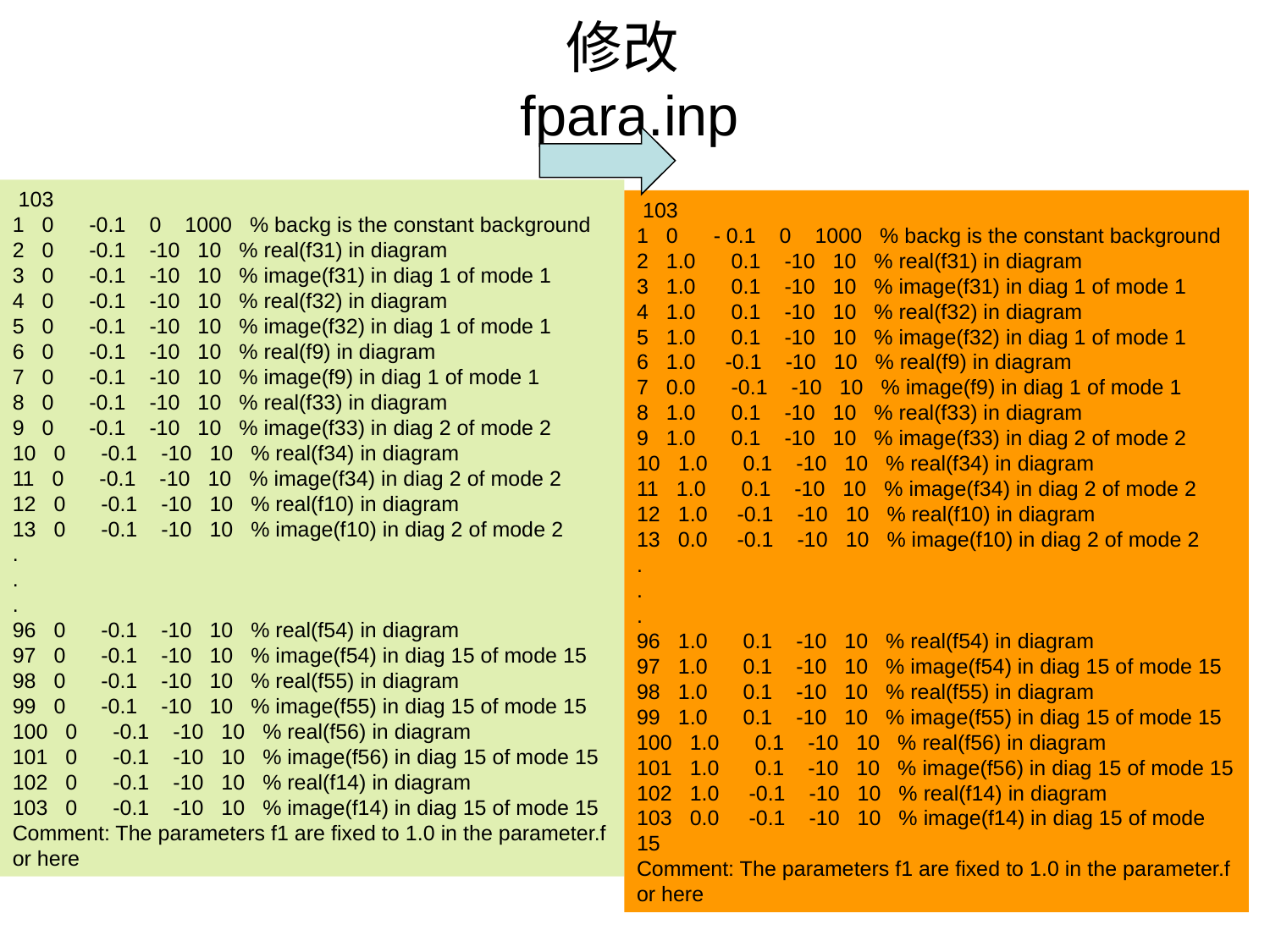

# 修改fpara.inp

 103
1   0      -0.1    0    1000   % backg is the constant background
2   0      -0.1    -10   10   % real(f31) in diagram
3   0      -0.1    -10   10   % image(f31) in diag 1 of mode 1
4   0      -0.1    -10   10   % real(f32) in diagram
5   0      -0.1    -10   10   % image(f32) in diag 1 of mode 1
6   0      -0.1    -10   10   % real(f9) in diagram
7   0      -0.1    -10   10   % image(f9) in diag 1 of mode 1
8   0      -0.1    -10   10   % real(f33) in diagram
9   0      -0.1    -10   10   % image(f33) in diag 2 of mode 2
10   0      -0.1    -10   10   % real(f34) in diagram
11   0      -0.1    -10   10   % image(f34) in diag 2 of mode 2
12   0      -0.1    -10   10   % real(f10) in diagram
13   0      -0.1    -10   10   % image(f10) in diag 2 of mode 2
.
.
.
96   0      -0.1    -10   10   % real(f54) in diagram
97   0      -0.1    -10   10   % image(f54) in diag 15 of mode 15
98   0      -0.1    -10   10   % real(f55) in diagram
99   0      -0.1    -10   10   % image(f55) in diag 15 of mode 15
100   0      -0.1    -10   10   % real(f56) in diagram
101   0      -0.1    -10   10   % image(f56) in diag 15 of mode 15
102   0      -0.1    -10   10   % real(f14) in diagram
103   0      -0.1    -10   10   % image(f14) in diag 15 of mode 15
Comment: The parameters f1 are fixed to 1.0 in the parameter.f or here
 103
1   0      - 0.1    0    1000   % backg is the constant background
2   1.0      0.1    -10   10   % real(f31) in diagram
3   1.0      0.1    -10   10   % image(f31) in diag 1 of mode 1
4   1.0      0.1    -10   10   % real(f32) in diagram
5   1.0      0.1    -10   10   % image(f32) in diag 1 of mode 1
6   1.0     -0.1    -10   10   % real(f9) in diagram
7   0.0      -0.1    -10   10   % image(f9) in diag 1 of mode 1
8   1.0      0.1    -10   10   % real(f33) in diagram
9   1.0      0.1    -10   10   % image(f33) in diag 2 of mode 2
10   1.0      0.1    -10   10   % real(f34) in diagram
11   1.0      0.1    -10   10   % image(f34) in diag 2 of mode 2
12   1.0     -0.1    -10   10   % real(f10) in diagram
13   0.0     -0.1    -10   10   % image(f10) in diag 2 of mode 2
.
.
.
96   1.0      0.1    -10   10   % real(f54) in diagram
97   1.0      0.1    -10   10   % image(f54) in diag 15 of mode 15
98   1.0      0.1    -10   10   % real(f55) in diagram
99   1.0      0.1    -10   10   % image(f55) in diag 15 of mode 15
100   1.0      0.1    -10   10   % real(f56) in diagram
101   1.0      0.1    -10   10   % image(f56) in diag 15 of mode 15
102   1.0     -0.1    -10   10   % real(f14) in diagram
103   0.0     -0.1    -10   10   % image(f14) in diag 15 of mode 15
Comment: The parameters f1 are fixed to 1.0 in the parameter.f or here